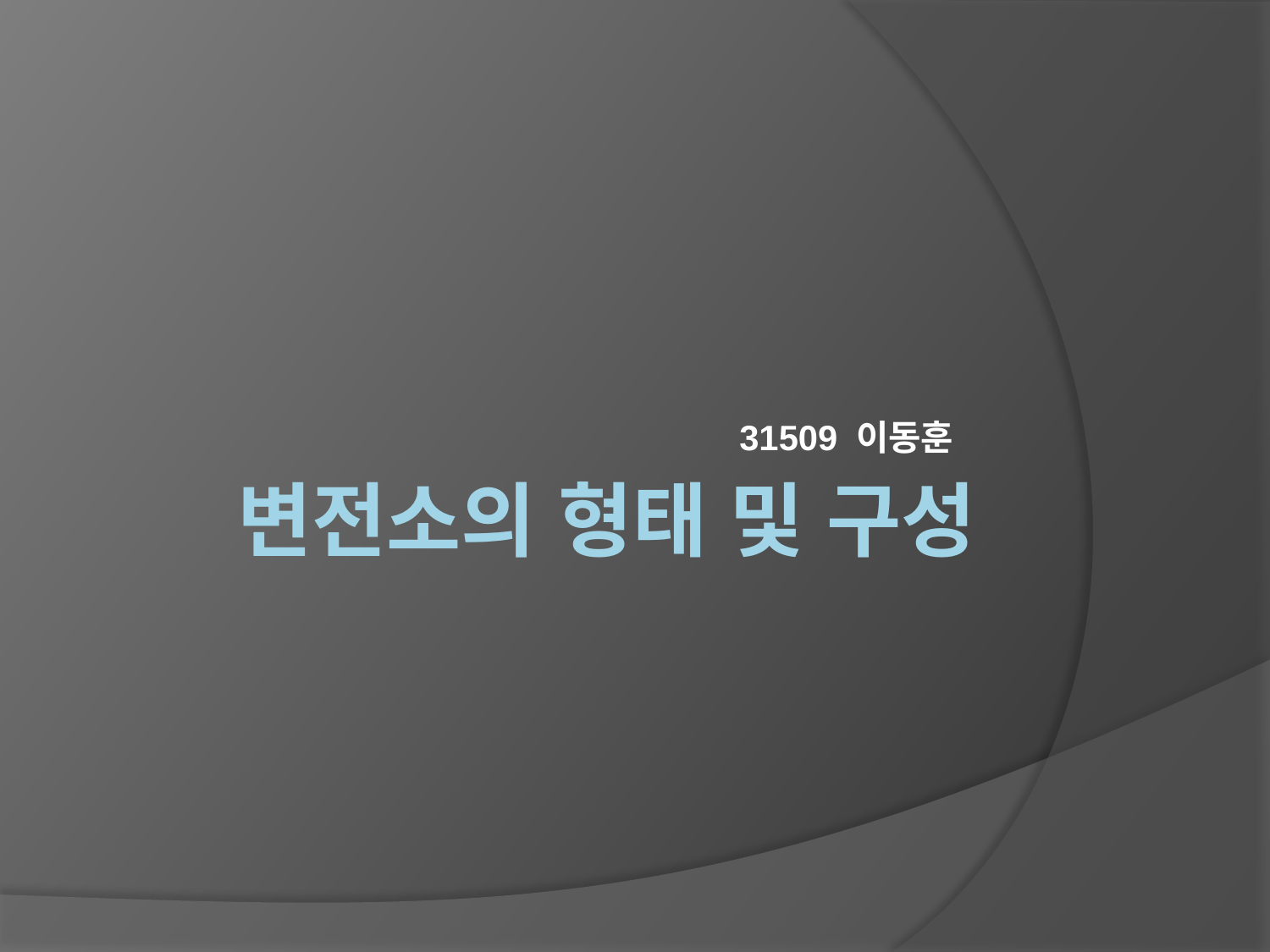

31509 이동훈
# 변전소의 형태 및 구성